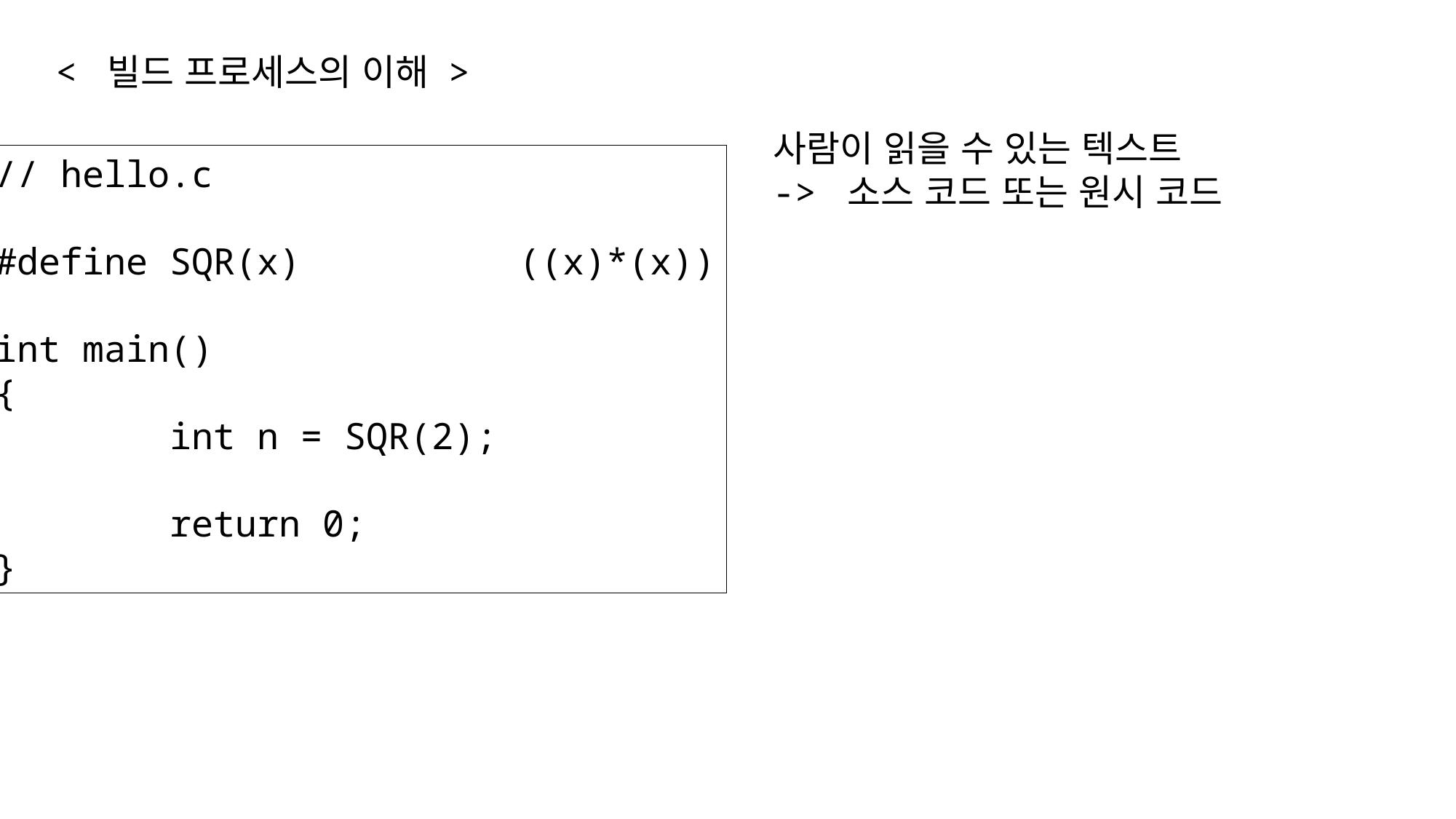

< 빌드 프로세스의 이해 >
사람이 읽을 수 있는 텍스트
-> 소스 코드 또는 원시 코드
// hello.c

#define SQR(x)          ((x)*(x))

int main()
{
        int n = SQR(2);

        return 0;
}